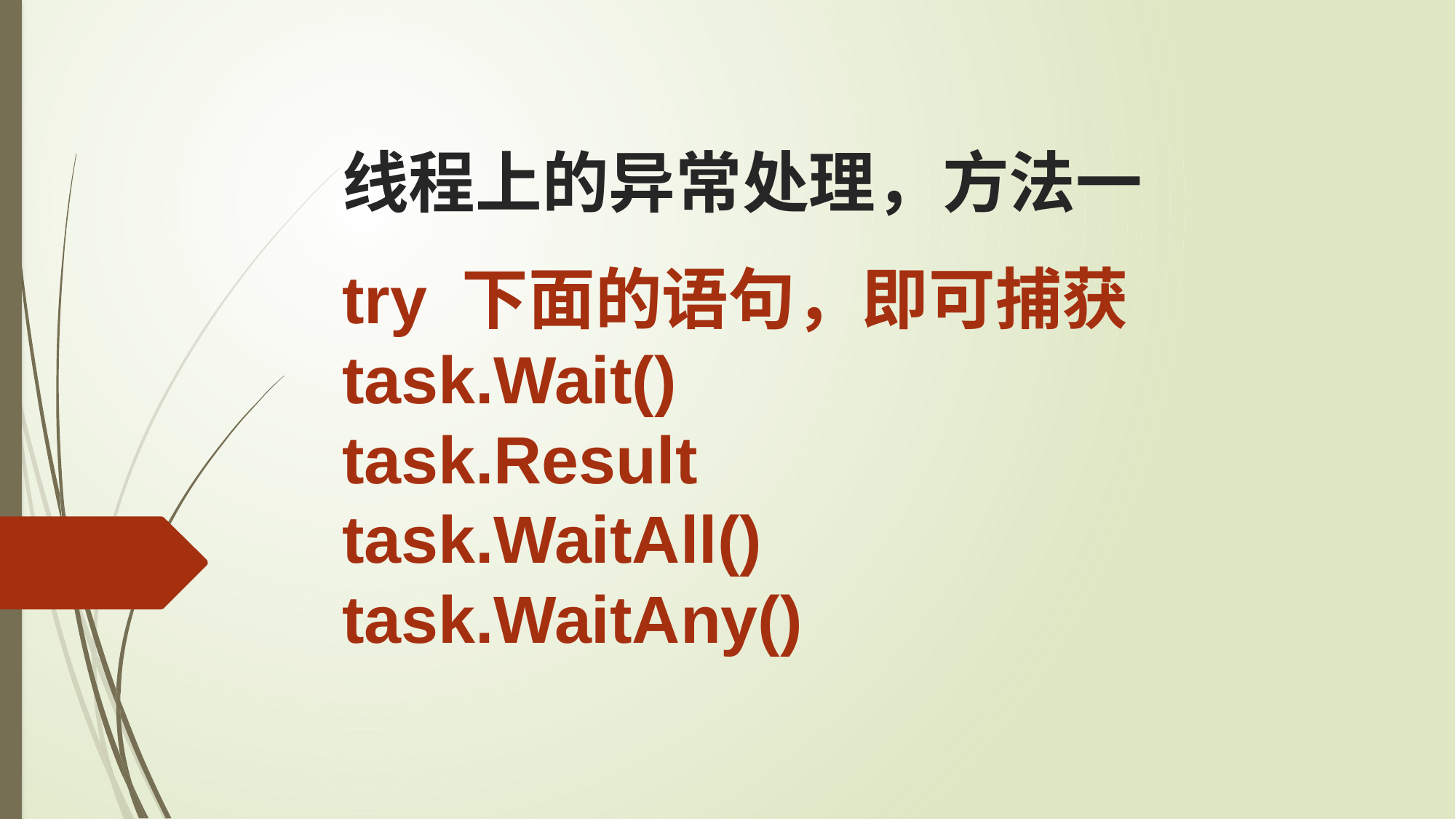

线程上的异常处理，方法一

try 下面的语句，即可捕获
task.Wait()
task.Result
task.WaitAll()
task.WaitAny()